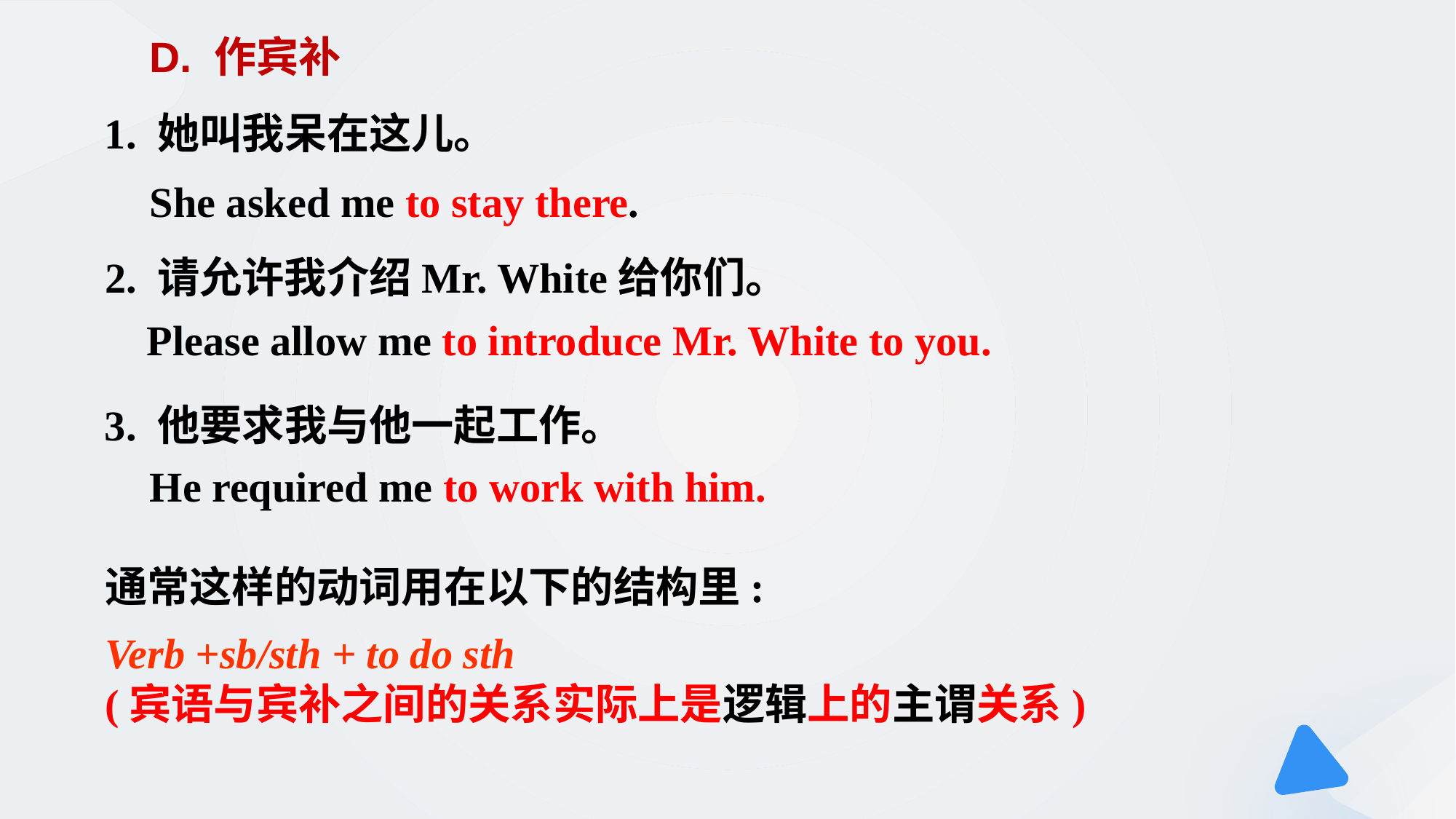

D. 作宾补
1. 她叫我呆在这儿。
She asked me to stay there.
2. 请允许我介绍Mr. White给你们。
 Please allow me to introduce Mr. White to you.
3. 他要求我与他一起工作。
He required me to work with him.
通常这样的动词用在以下的结构里:
Verb +sb/sth + to do sth
(宾语与宾补之间的关系实际上是逻辑上的主谓关系)